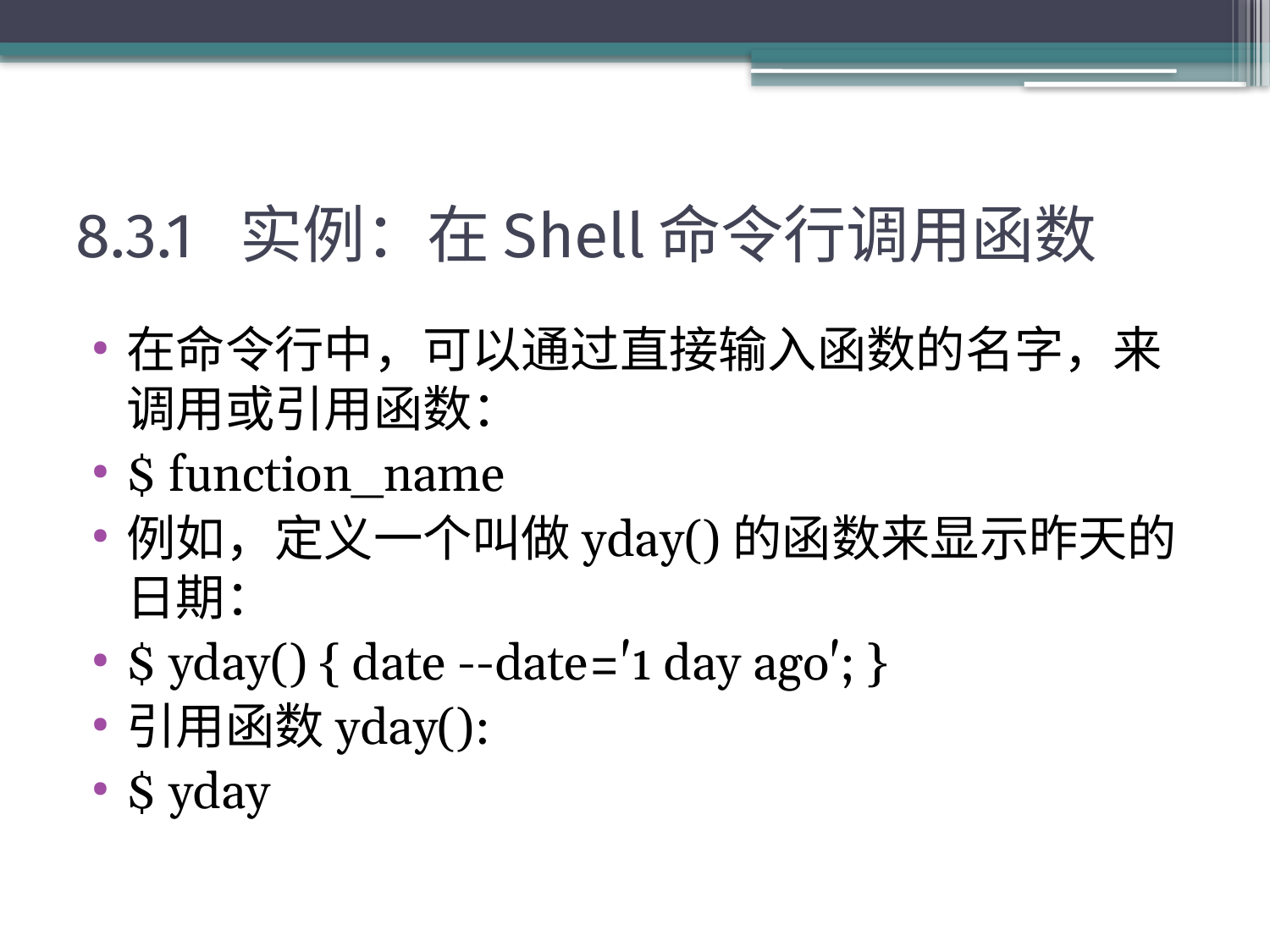

# 8.3.1  实例：在Shell命令行调用函数
在命令行中，可以通过直接输入函数的名字，来调用或引用函数：
$ function_name
例如，定义一个叫做yday()的函数来显示昨天的日期：
$ yday() { date --date='1 day ago'; }
引用函数yday():
$ yday